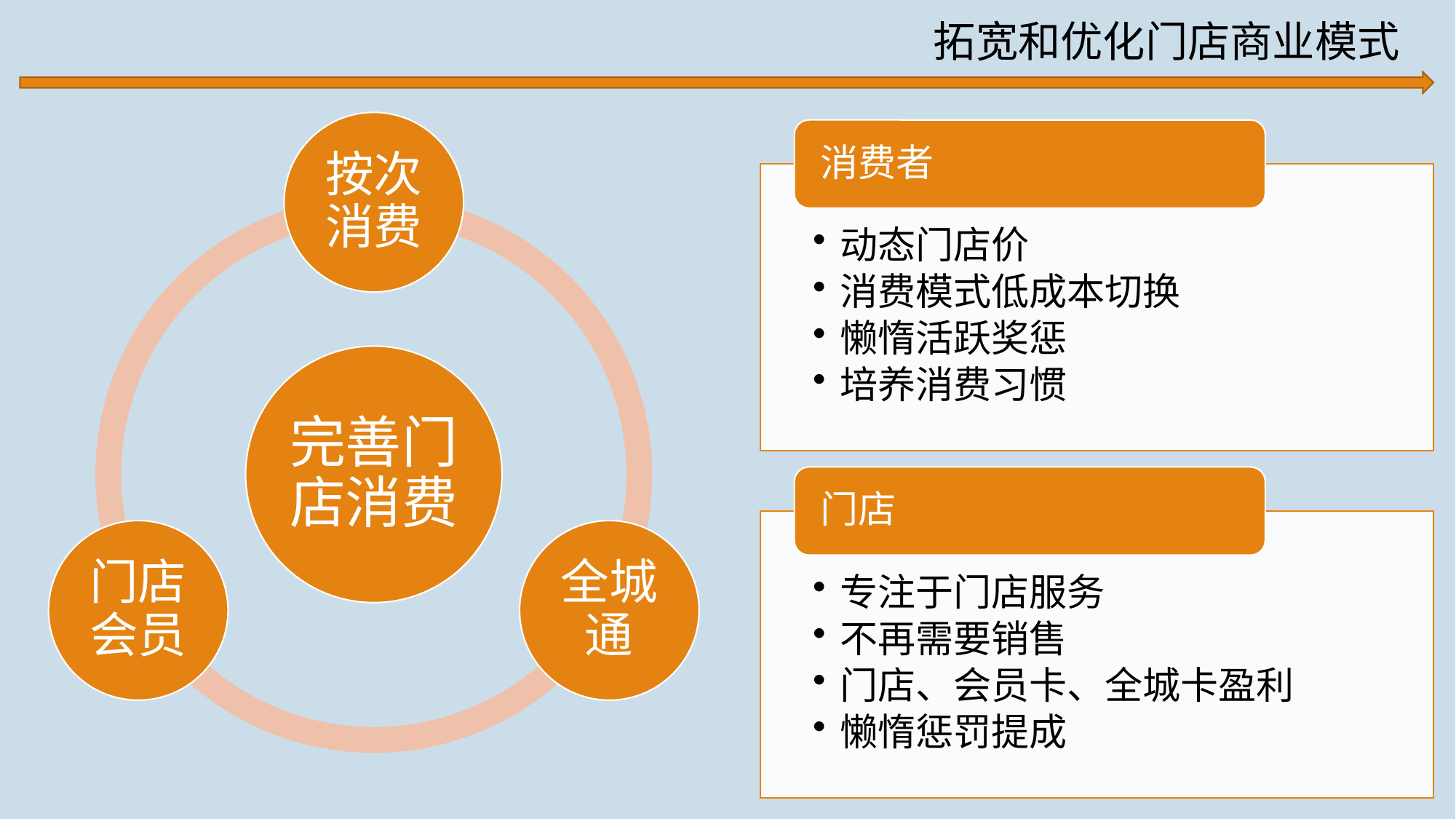

拓宽和优化门店商业模式

动态门店价
消费模式低成本切换
懒惰活跃奖惩
培养消费习惯
消费者
专注于门店服务
不再需要销售
门店、会员卡、全城卡盈利
懒惰惩罚提成
门店
完善门店消费
按次消费
全城通
门店会员